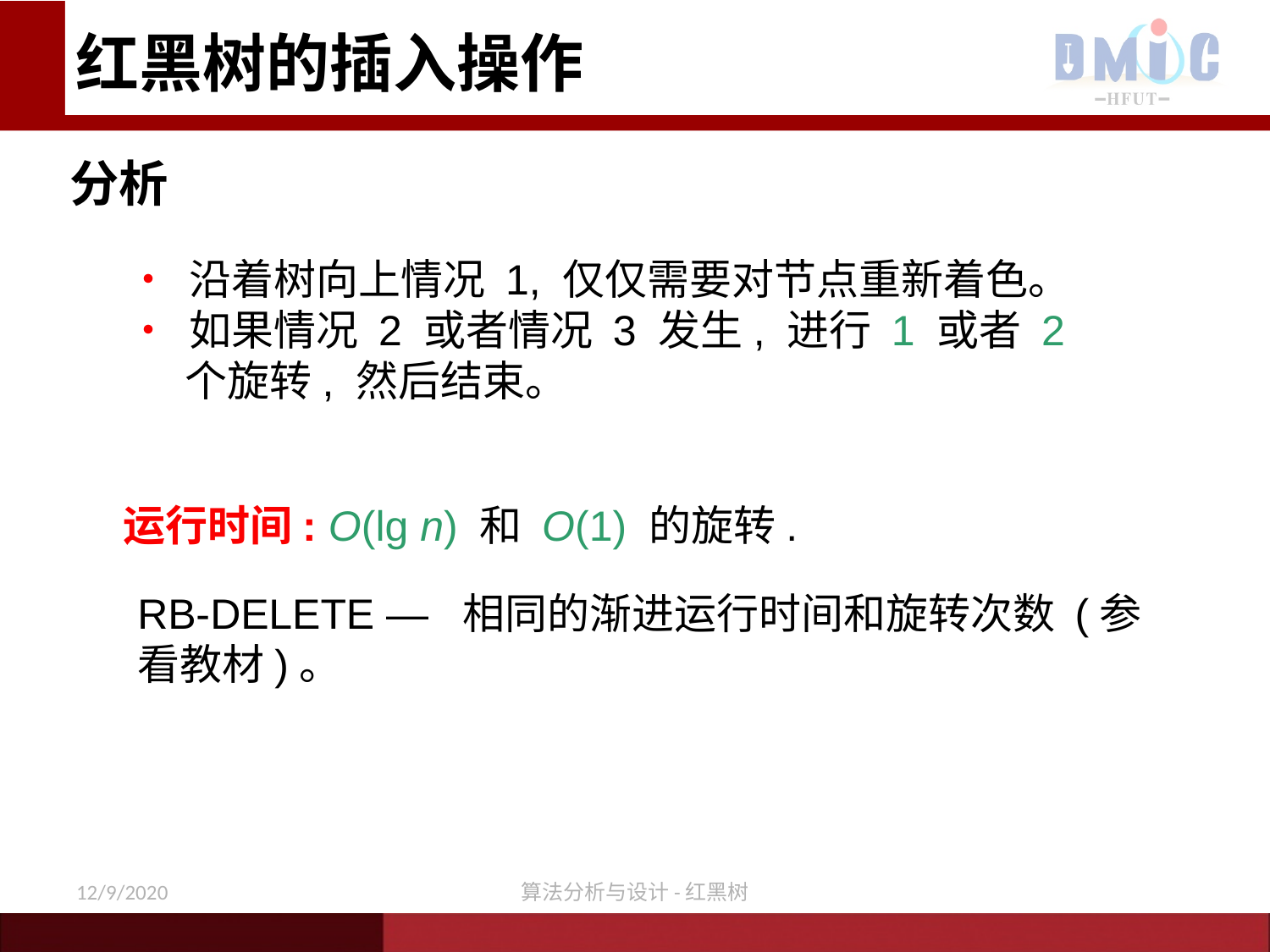

红黑树的插入操作
分析
‧ 沿着树向上情况 1, 仅仅需要对节点重新着色。
‧ 如果情况 2 或者情况 3 发生, 进行 1 或者 2
     个旋转, 然后结束。
运行时间: O(lg n) 和 O(1) 的旋转.
RB-DELETE —  相同的渐进运行时间和旋转次数 (参看教材)。
12/9/2020
算法分析与设计-红黑树